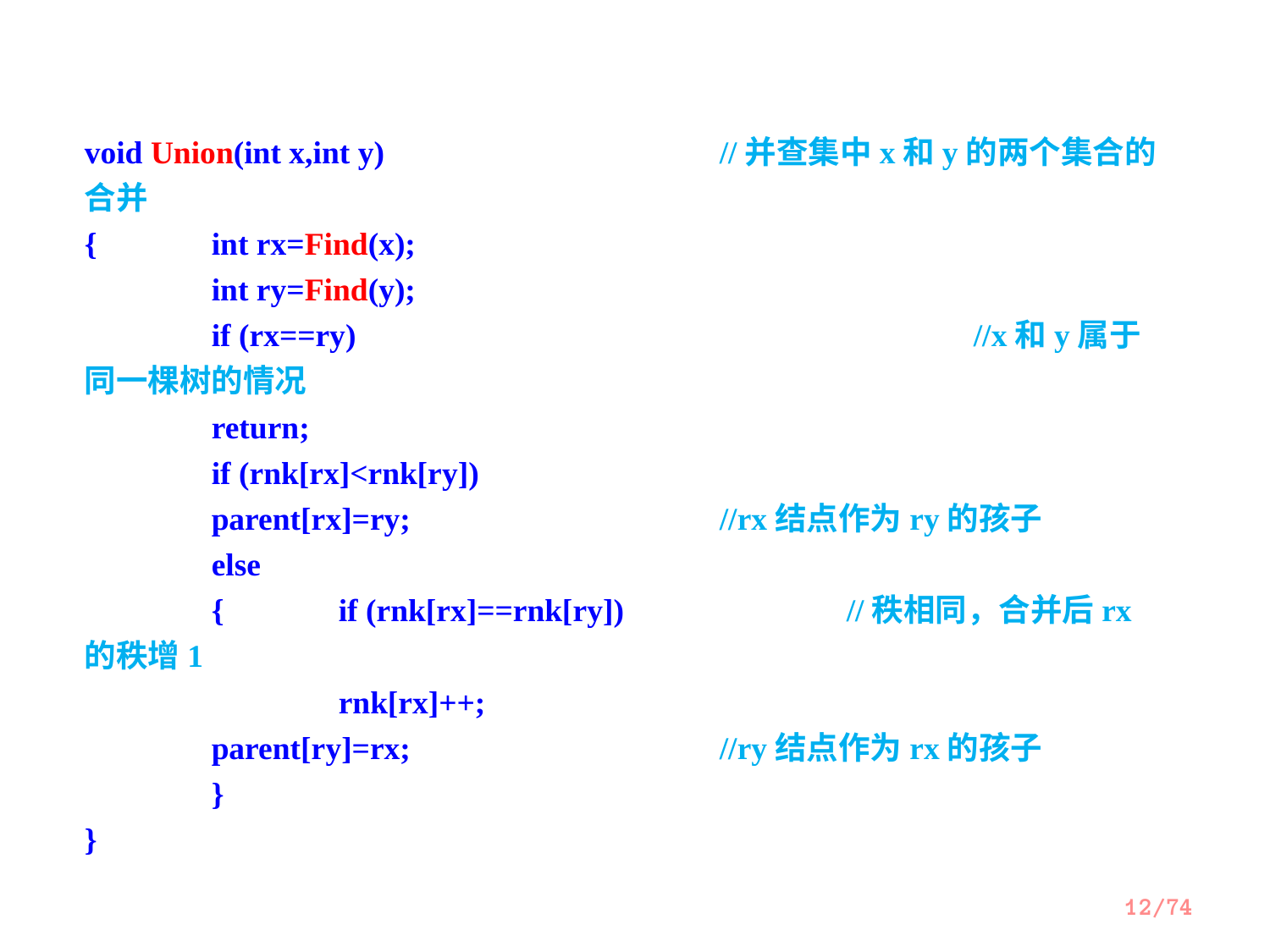

void Union(int x,int y) 			//并查集中x和y的两个集合的合并
{   	int rx=Find(x);
    	int ry=Find(y);
    	if (rx==ry) 					//x和y属于同一棵树的情况
         	return;
    	if (rnk[rx]<rnk[ry])
         	parent[rx]=ry; 			//rx结点作为ry的孩子
    	else
    	{	if (rnk[rx]==rnk[ry])		//秩相同，合并后rx的秩增1
           		rnk[rx]++;
        	parent[ry]=rx; 			//ry结点作为rx的孩子
    	}
}
12/74